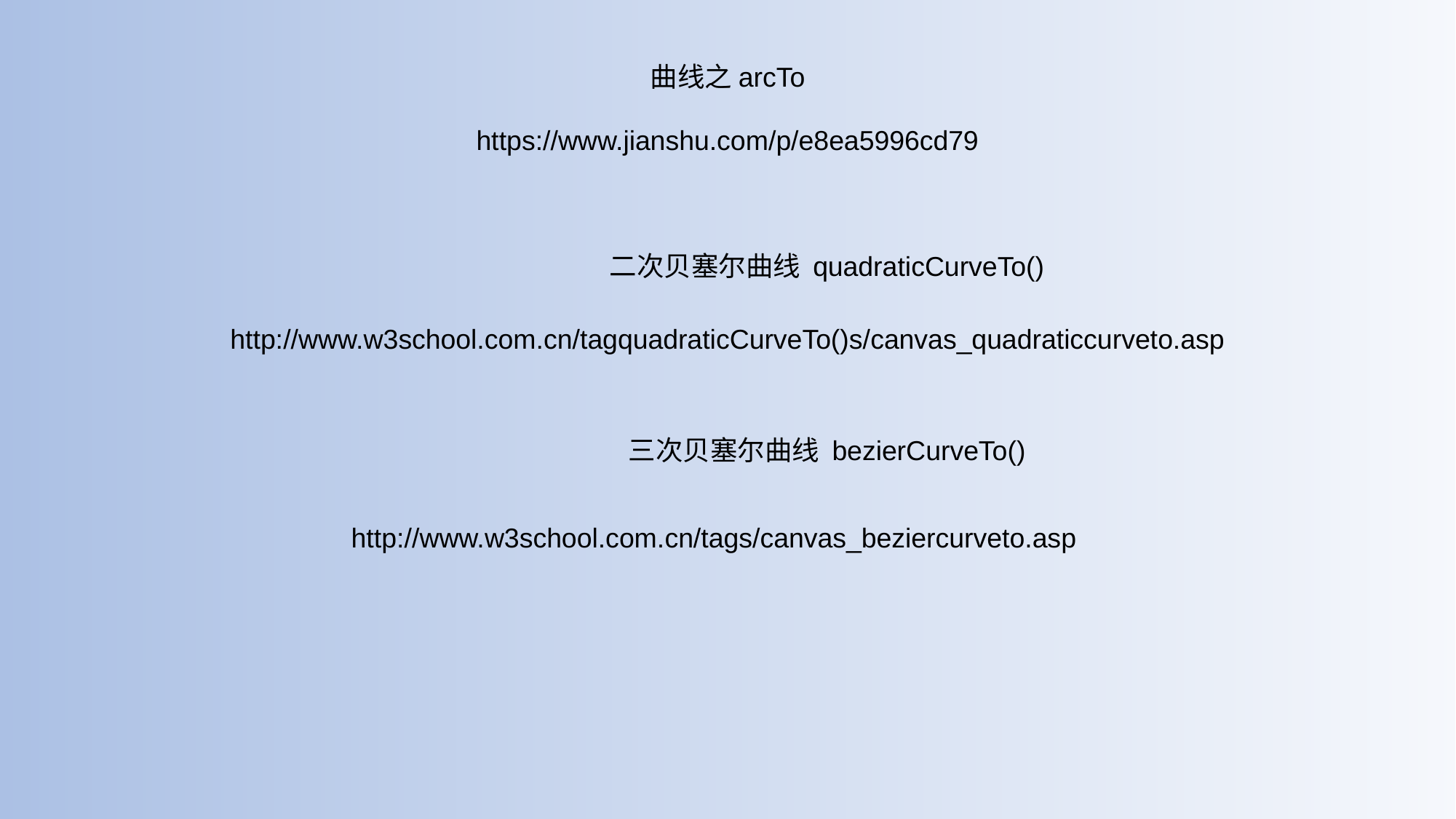

曲线之arcTo
https://www.jianshu.com/p/e8ea5996cd79
二次贝塞尔曲线 quadraticCurveTo()
http://www.w3school.com.cn/tagquadraticCurveTo()s/canvas_quadraticcurveto.asp
三次贝塞尔曲线 bezierCurveTo()
http://www.w3school.com.cn/tags/canvas_beziercurveto.asp